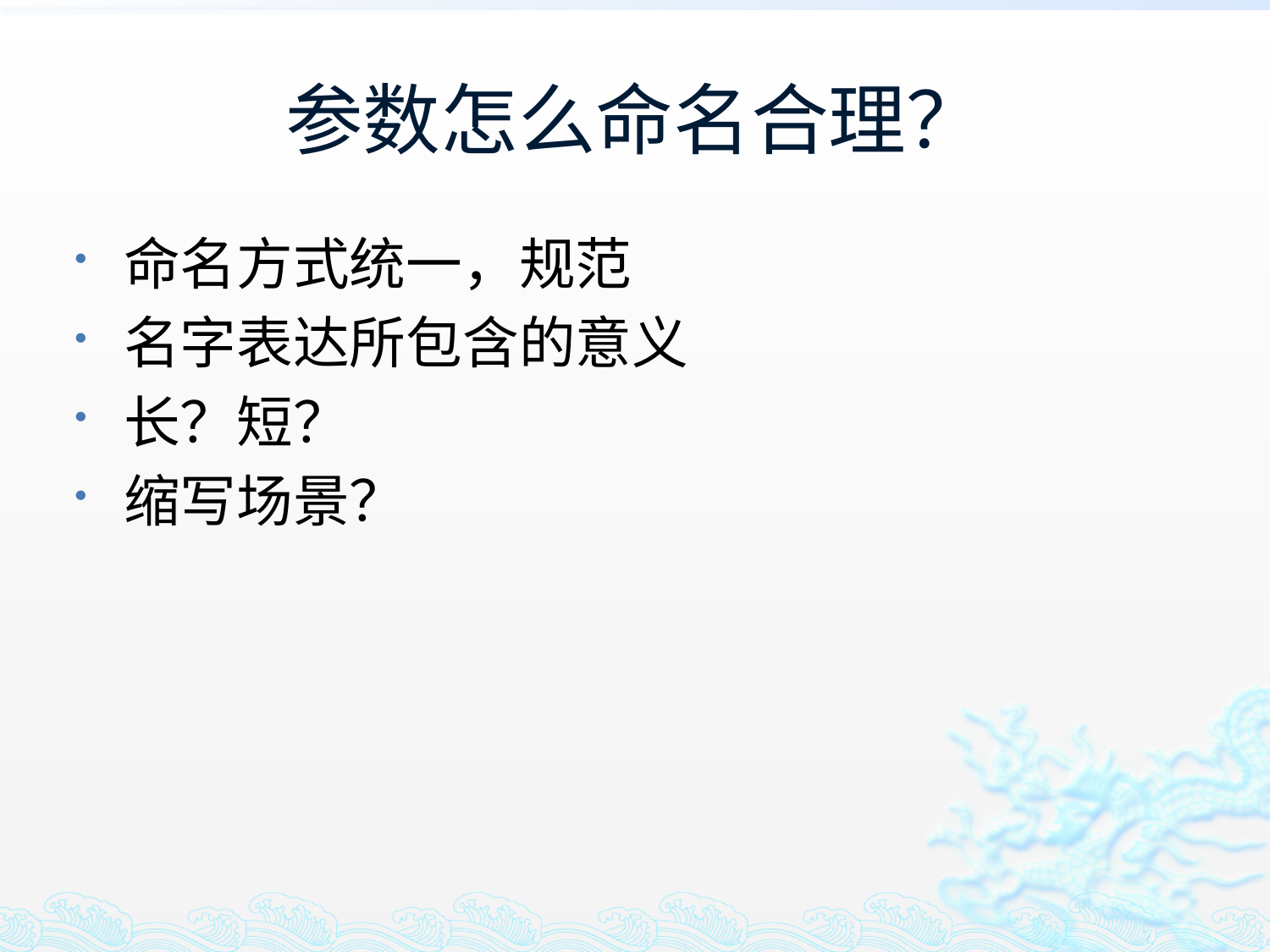

# 参数怎么命名合理？
命名方式统一，规范
名字表达所包含的意义
长？短？
缩写场景？